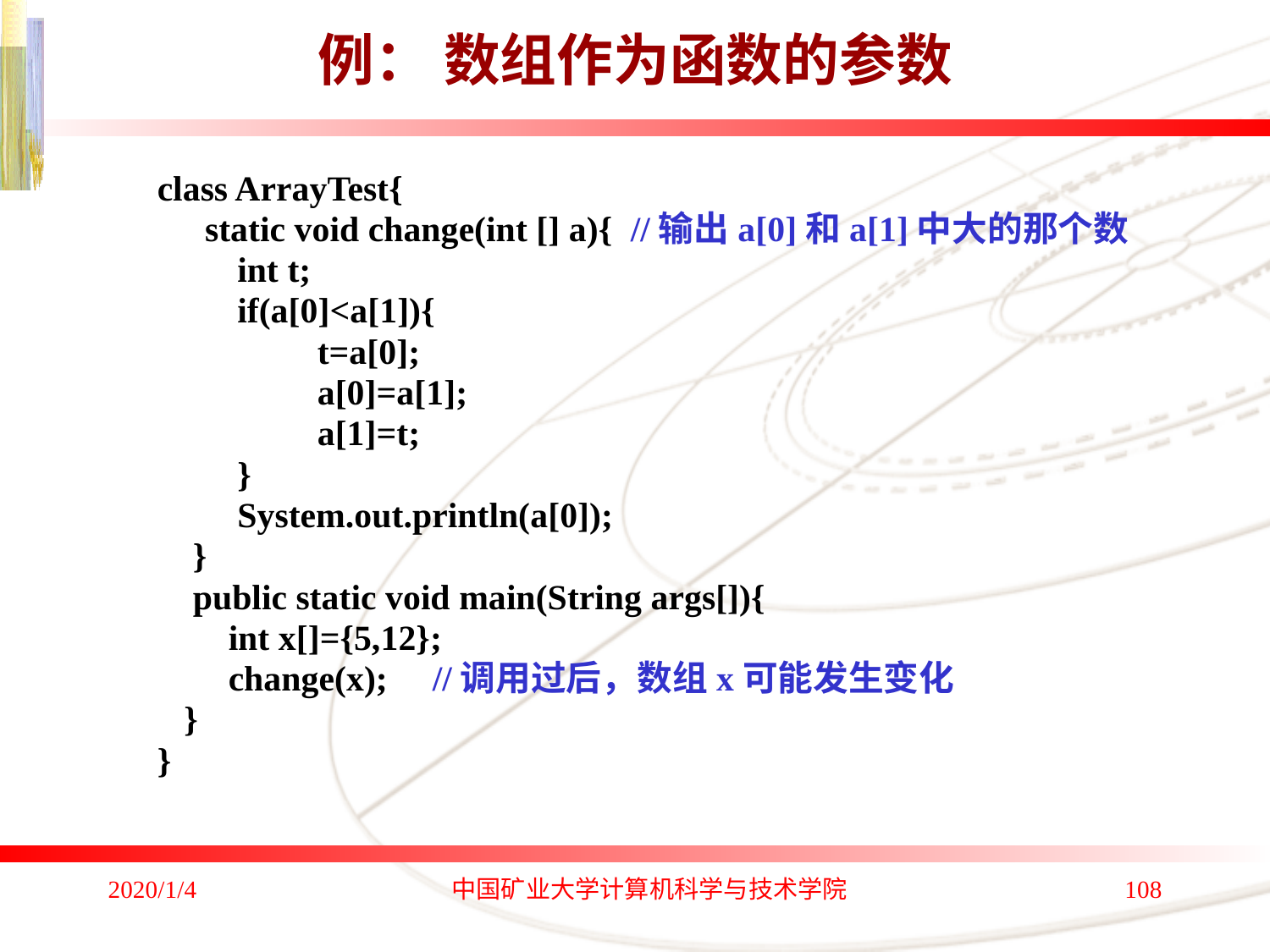

# 例： 数组作为函数的参数
class ArrayTest{
	static void change(int [] a){  //输出a[0]和a[1]中大的那个数
         int t;
         if(a[0]<a[1]){
                  t=a[0];
                  a[0]=a[1];
                  a[1]=t;
         }
         System.out.println(a[0]);
    }
    public static void main(String args[]){
        int x[]={5,12};
        change(x);     //调用过后，数组x可能发生变化
   }
}
2020/1/4
中国矿业大学计算机科学与技术学院
108